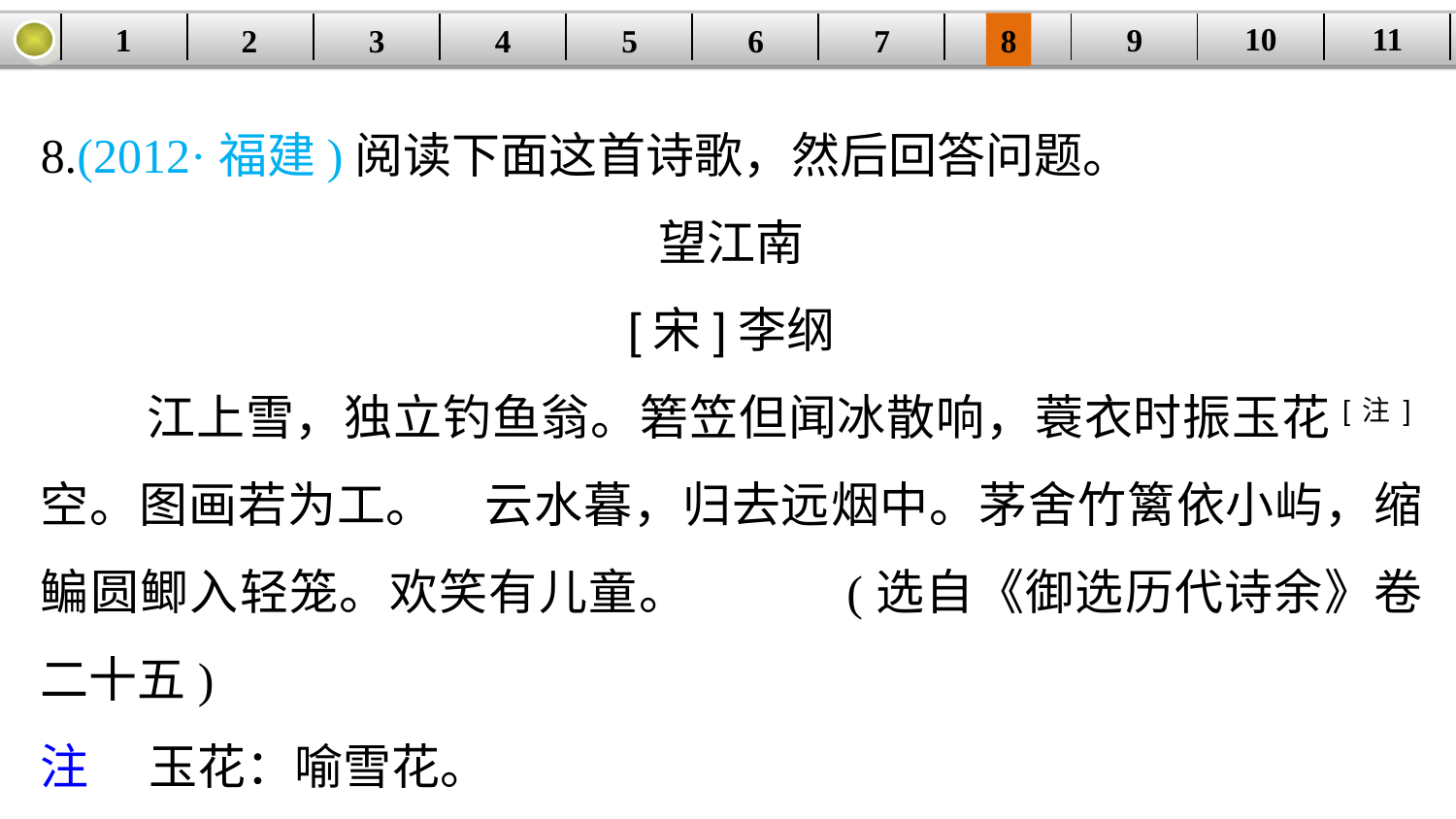

10

11
9
1
3
4
5
6
8
2
|  |  |  |  |  |  |  |  |  |  |  |
| --- | --- | --- | --- | --- | --- | --- | --- | --- | --- | --- |
7

8.(2012·福建)阅读下面这首诗歌，然后回答问题。
望江南
[宋]李纲
        江上雪，独立钓鱼翁。箬笠但闻冰散响，蓑衣时振玉花[注]空。图画若为工。　云水暮，归去远烟中。茅舍竹篱依小屿，缩鳊圆鲫入轻笼。欢笑有儿童。            (选自《御选历代诗余》卷二十五)
注 　玉花：喻雪花。